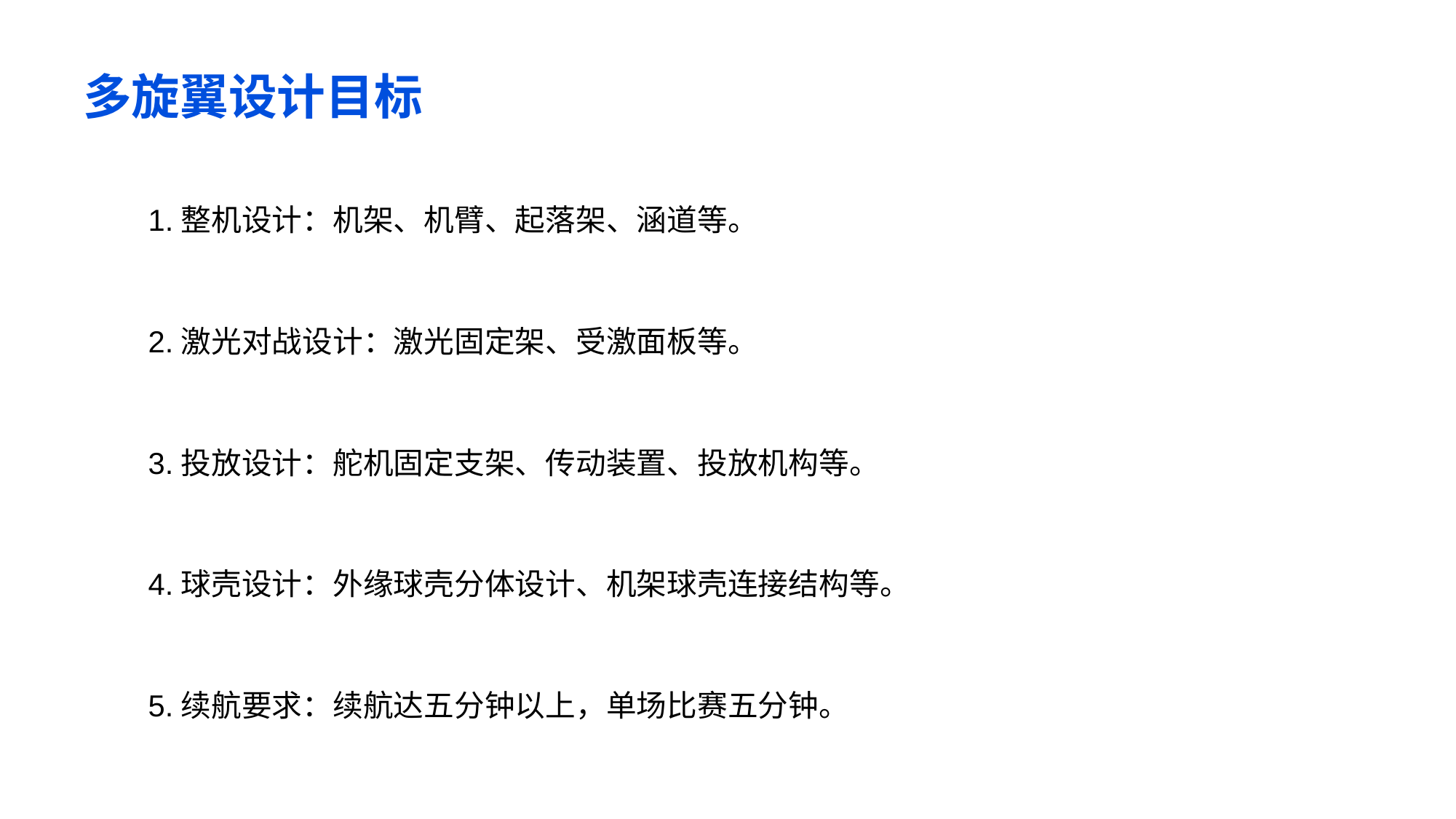

# 多旋翼设计目标
1.整机设计：机架、机臂、起落架、涵道等。

2.​激光对战设计：激光固定架、受激面板等。

3.投放设计：舵机固定支架、传动装置、投放机构等。

4.球壳设计：外缘球壳分体设计、机架球壳连接结构等。

5.续航要求：续航达五分钟以上，单场比赛五分钟。